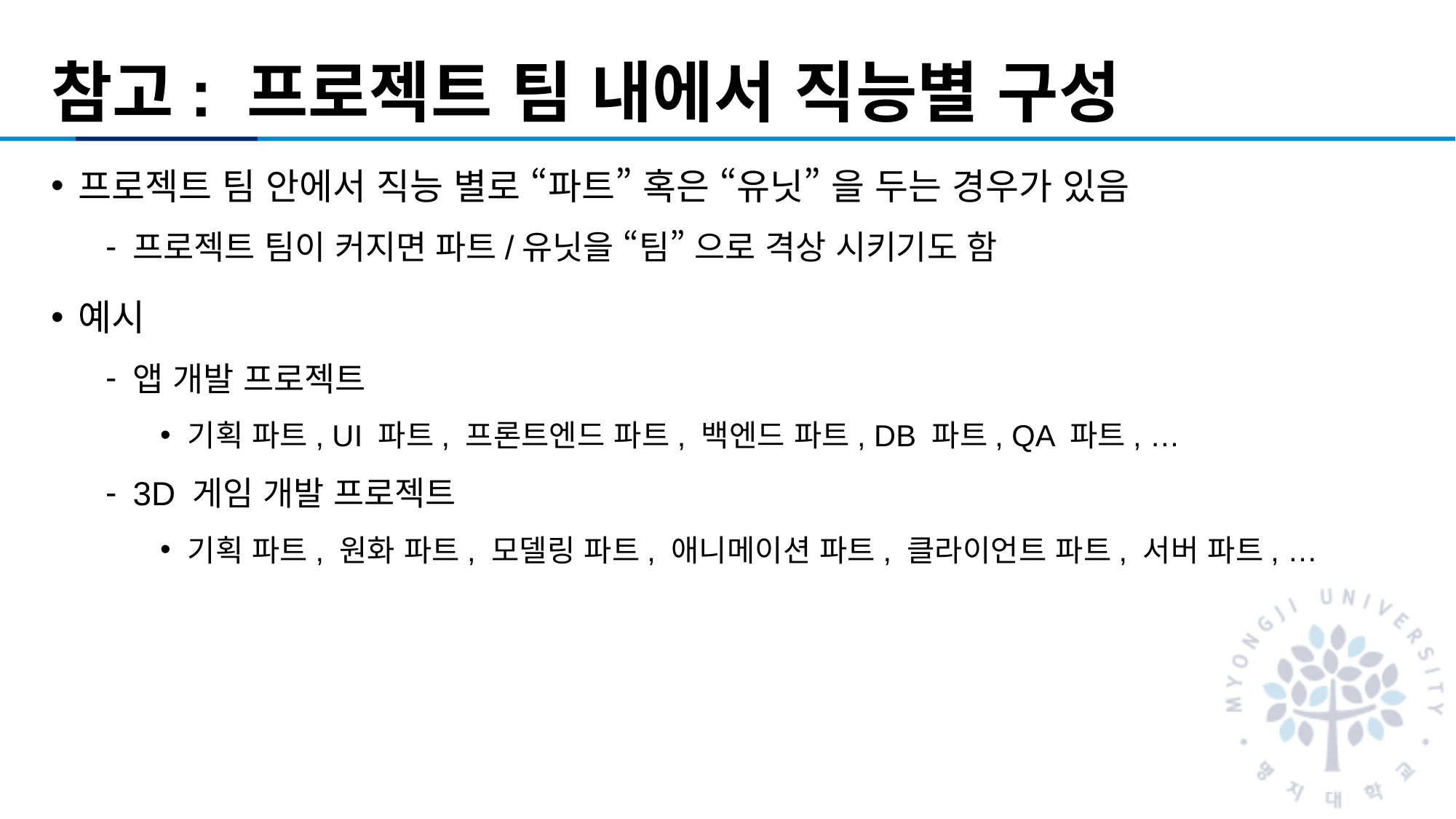

# 참고: 프로젝트 팀 내에서 직능별 구성
프로젝트 팀 안에서 직능 별로 “파트” 혹은 “유닛” 을 두는 경우가 있음
프로젝트 팀이 커지면 파트/유닛을 “팀” 으로 격상 시키기도 함
예시
앱 개발 프로젝트
기획 파트, UI 파트, 프론트엔드 파트, 백엔드 파트, DB 파트, QA 파트, …
3D 게임 개발 프로젝트
기획 파트, 원화 파트, 모델링 파트, 애니메이션 파트, 클라이언트 파트, 서버 파트, …